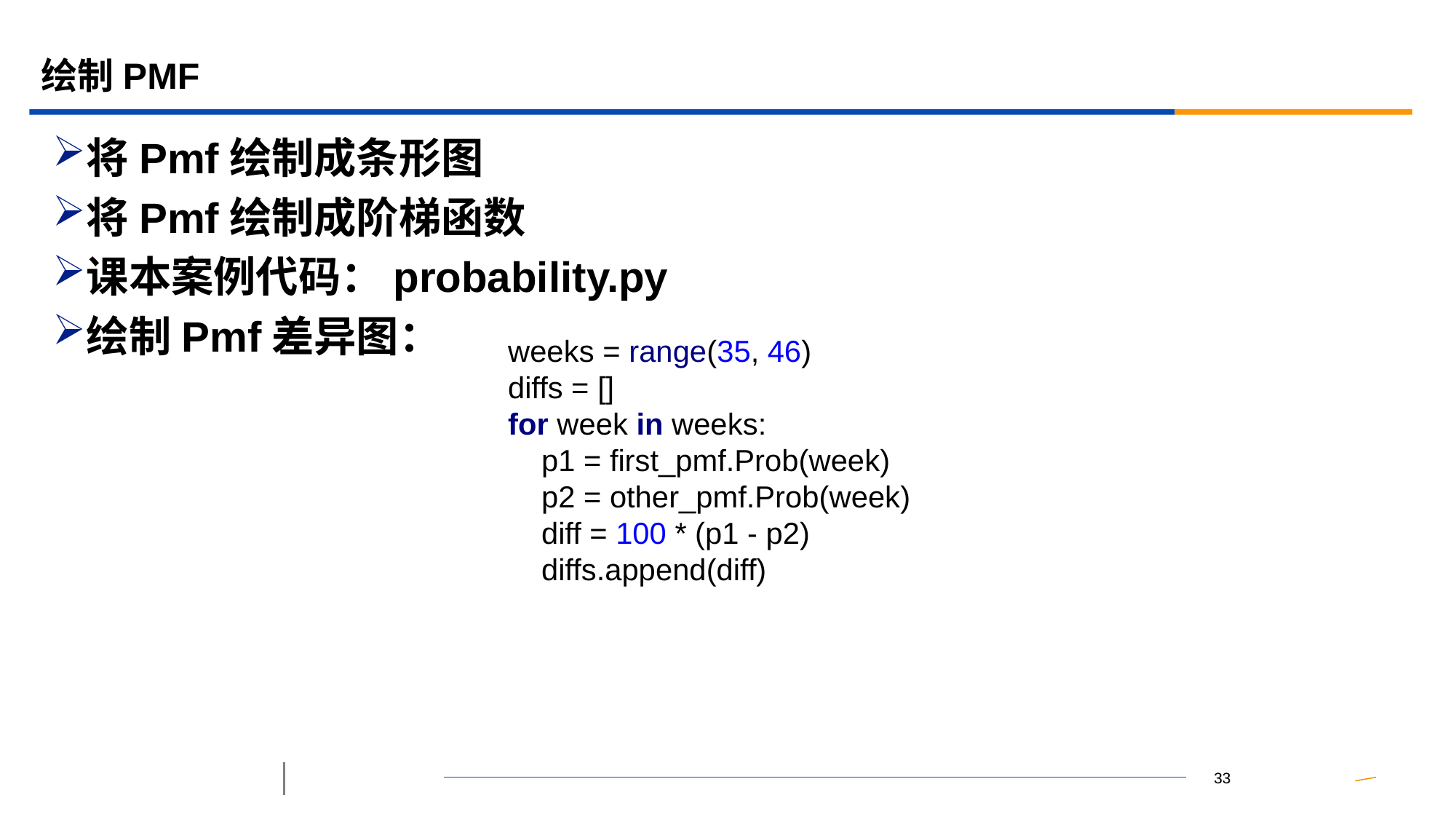

# 绘制PMF
将Pmf绘制成条形图
将Pmf绘制成阶梯函数
课本案例代码：probability.py
绘制Pmf差异图：

weeks = range(35, 46)
diffs = []
for week in weeks:
    p1 = first_pmf.Prob(week)
    p2 = other_pmf.Prob(week)
    diff = 100 * (p1 - p2)
    diffs.append(diff)